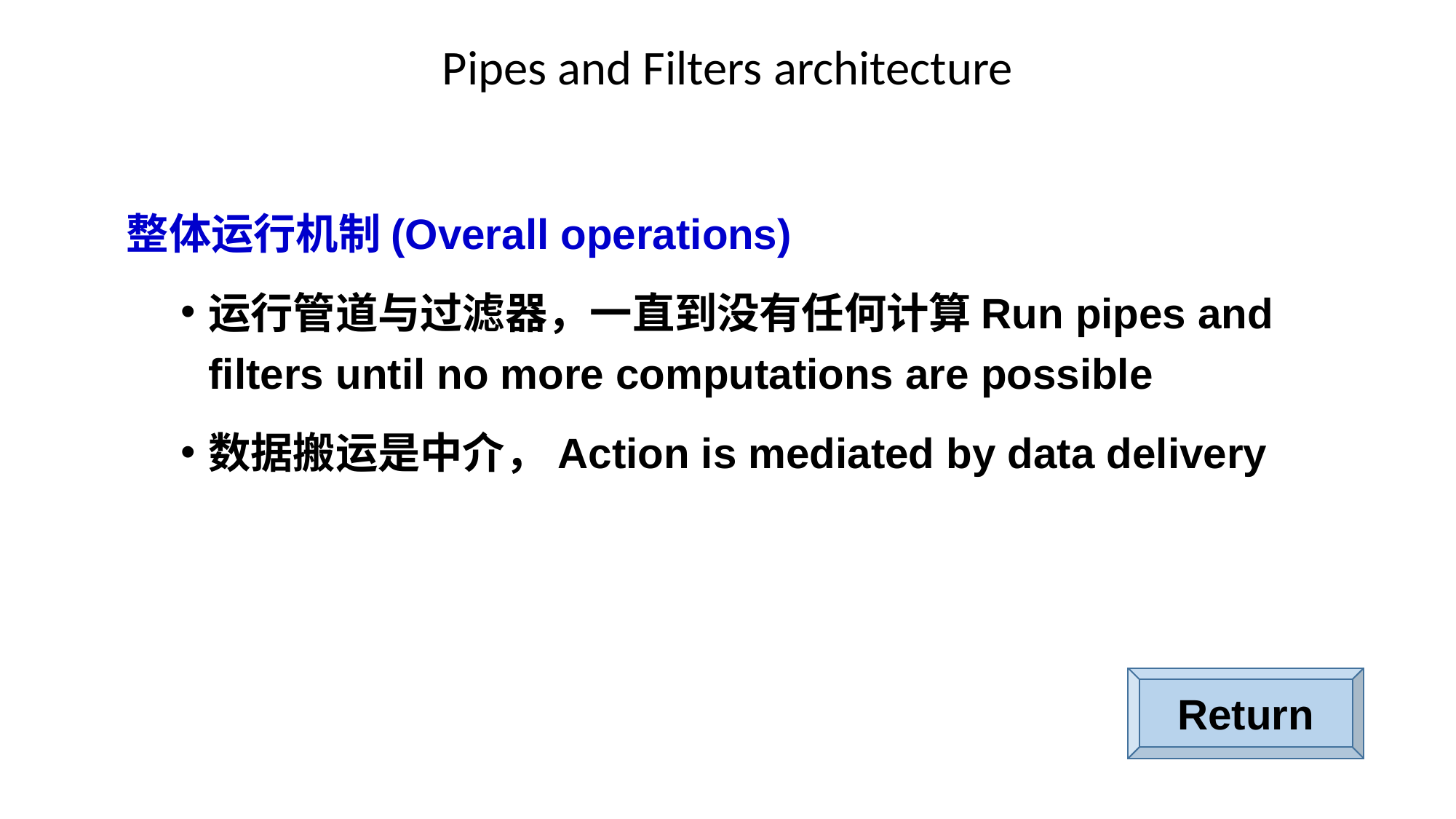

Pipes and Filters architecture
整体运行机制(Overall operations)
运行管道与过滤器，一直到没有任何计算Run pipes and filters until no more computations are possible
数据搬运是中介，Action is mediated by data delivery
Return